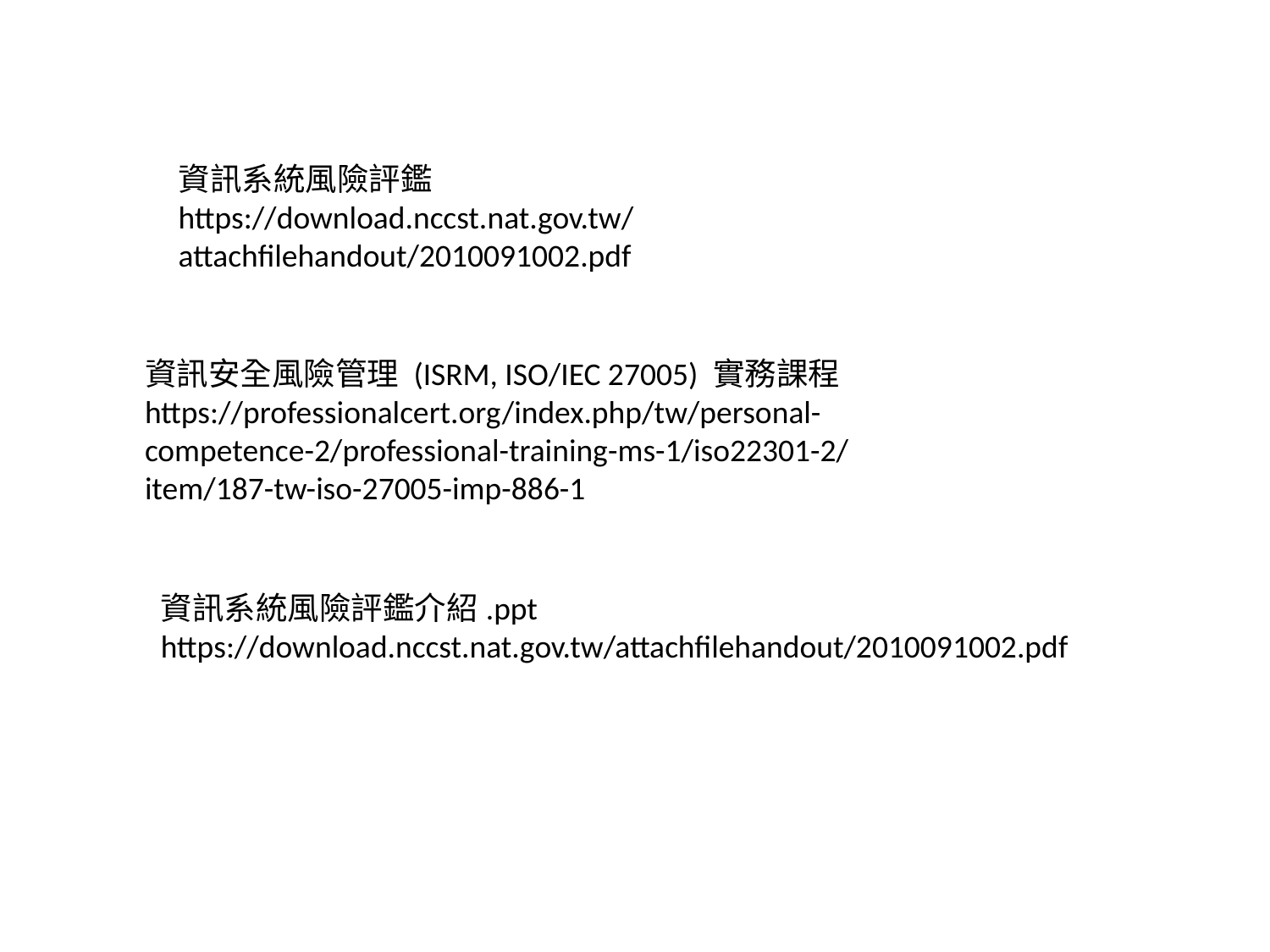

資訊系統風險評鑑
https://download.nccst.nat.gov.tw/attachfilehandout/2010091002.pdf
資訊安全風險管理 (ISRM, ISO/IEC 27005) 實務課程
https://professionalcert.org/index.php/tw/personal-competence-2/professional-training-ms-1/iso22301-2/item/187-tw-iso-27005-imp-886-1
資訊系統風險評鑑介紹.ppt
https://download.nccst.nat.gov.tw/attachfilehandout/2010091002.pdf